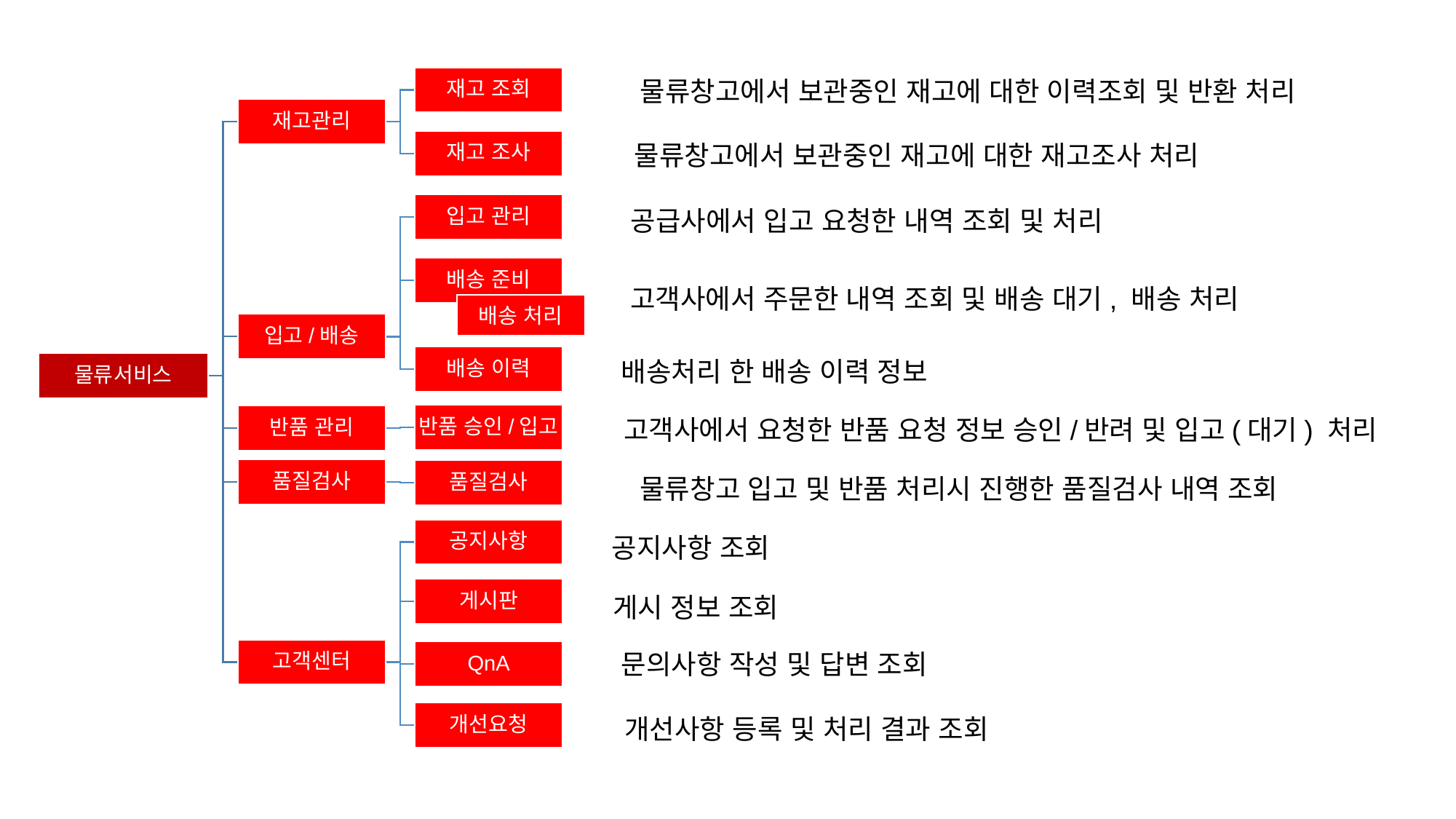

물류서비스
재고관리
재고 조회
재고 조사
입고/배송
입고 관리
배송 준비
배송 이력
반품 관리
반품 승인/입고
품질검사
품질검사
고객센터
공지사항
게시판
QnA
개선요청
물류창고에서 보관중인 재고에 대한 이력조회 및 반환 처리
물류창고에서 보관중인 재고에 대한 재고조사 처리
공급사에서 입고 요청한 내역 조회 및 처리
고객사에서 주문한 내역 조회 및 배송 대기, 배송 처리
배송 처리
배송처리 한 배송 이력 정보
고객사에서 요청한 반품 요청 정보 승인/반려 및 입고(대기) 처리
물류창고 입고 및 반품 처리시 진행한 품질검사 내역 조회
공지사항 조회
게시 정보 조회
문의사항 작성 및 답변 조회
개선사항 등록 및 처리 결과 조회